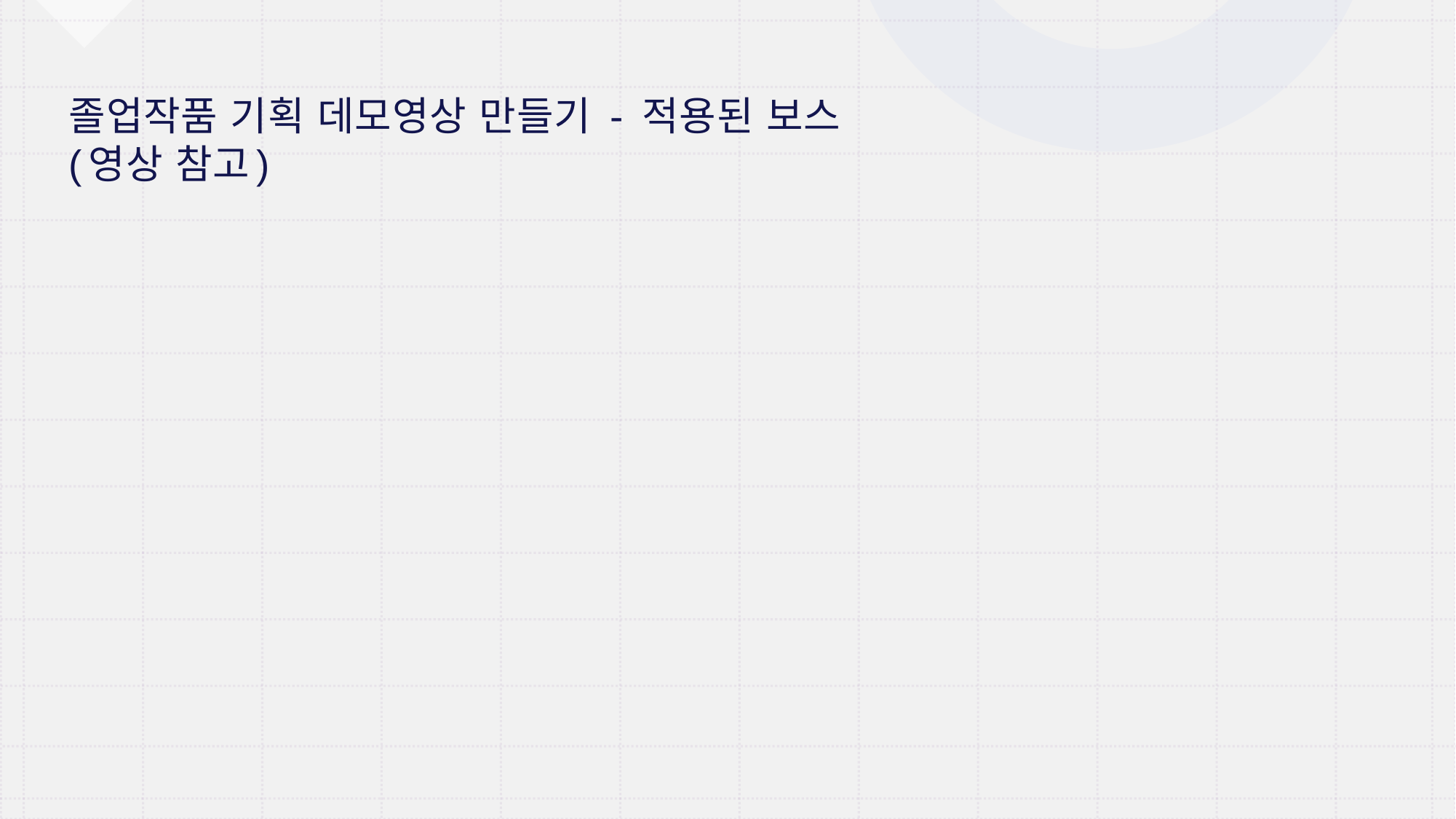

# 졸업작품 기획 데모영상 만들기 - 적용된 보스 (영상 참고)